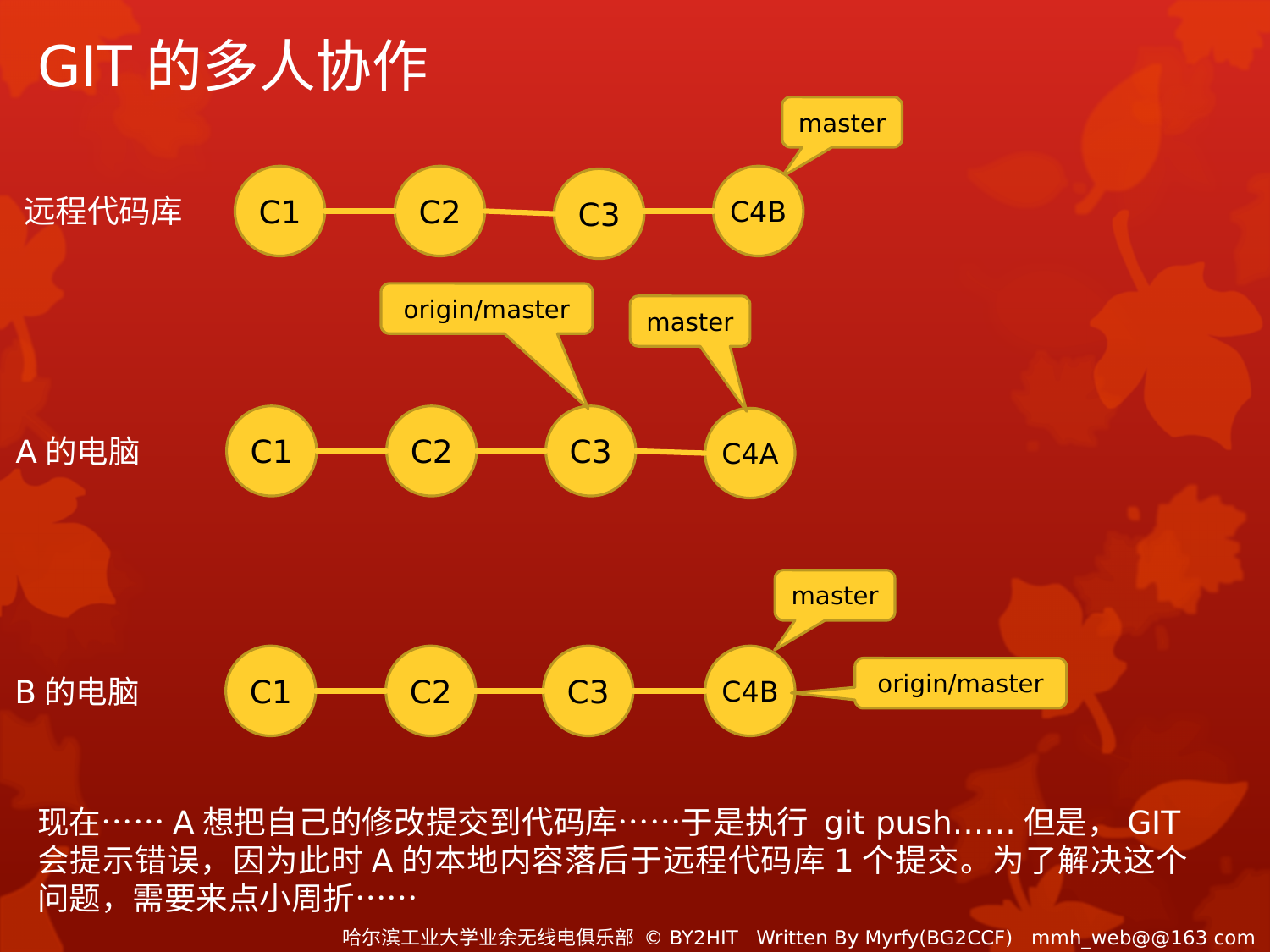

# GIT的多人协作
master
C1
C2
C4B
C3
远程代码库
origin/master
master
C1
C2
C3
C4A
A的电脑
master
C1
C2
C3
C4B
origin/master
B的电脑
现在……A想把自己的修改提交到代码库……于是执行 git push……但是，GIT会提示错误，因为此时A的本地内容落后于远程代码库1个提交。为了解决这个问题，需要来点小周折……